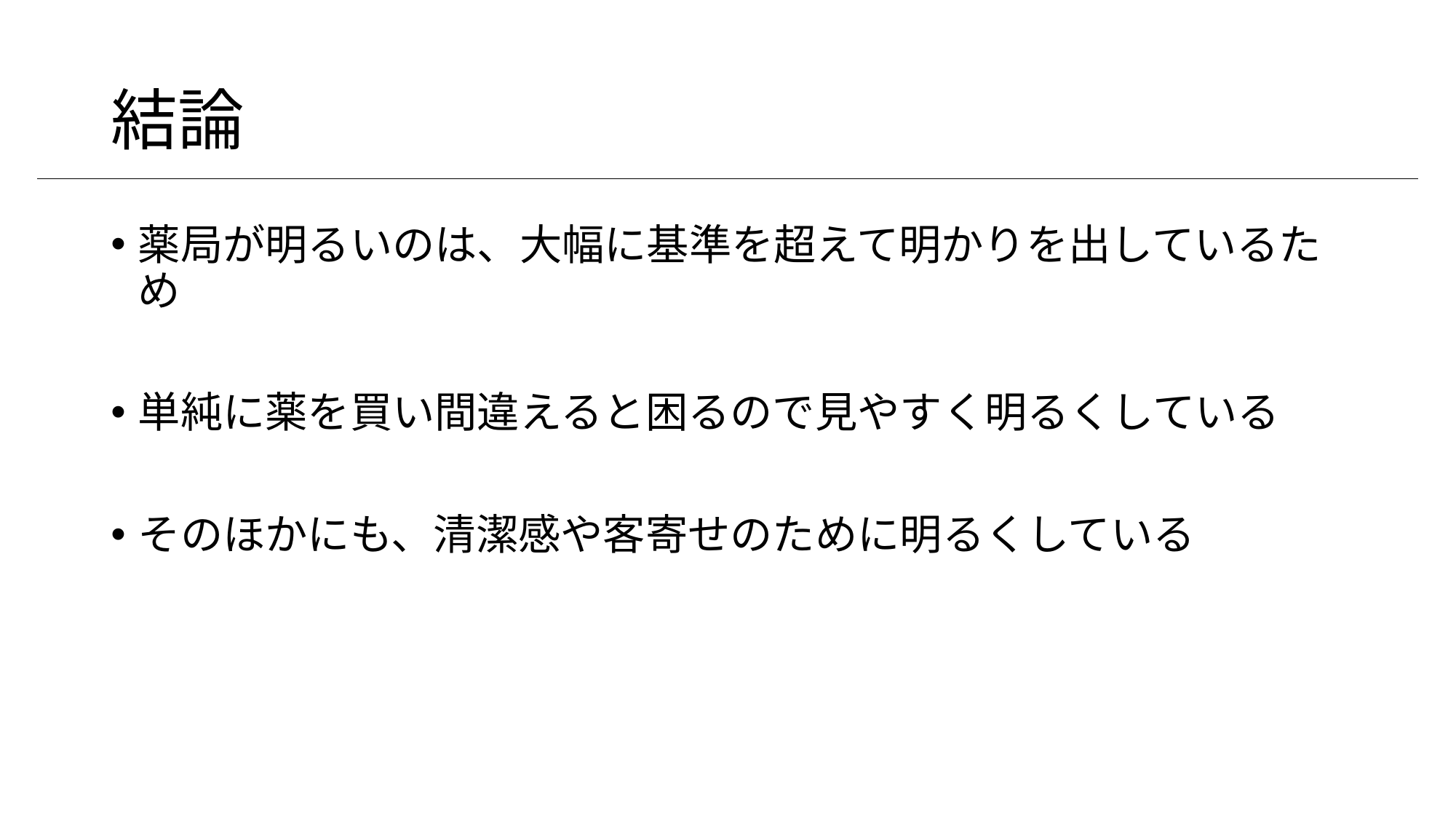

# 結論
薬局が明るいのは、大幅に基準を超えて明かりを出しているため

単純に薬を買い間違えると困るので見やすく明るくしている

そのほかにも、清潔感や客寄せのために明るくしている